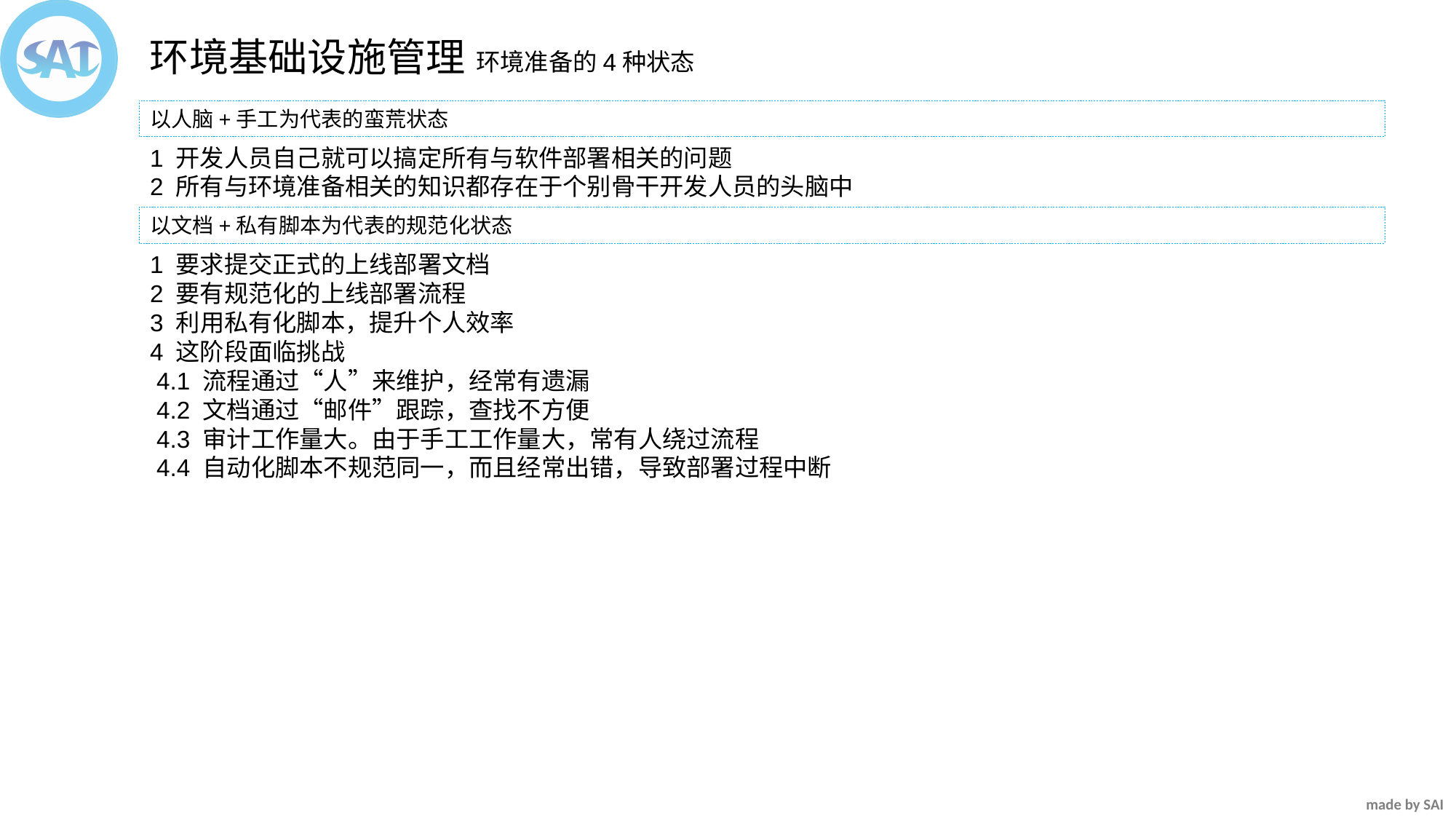

环境基础设施管理
环境准备的4种状态
以人脑+手工为代表的蛮荒状态
1 开发人员自己就可以搞定所有与软件部署相关的问题
2 所有与环境准备相关的知识都存在于个别骨干开发人员的头脑中
以文档+私有脚本为代表的规范化状态
1 要求提交正式的上线部署文档
2 要有规范化的上线部署流程
3 利用私有化脚本，提升个人效率
4 这阶段面临挑战
 4.1 流程通过“人”来维护，经常有遗漏
 4.2 文档通过“邮件”跟踪，查找不方便
 4.3 审计工作量大。由于手工工作量大，常有人绕过流程
 4.4 自动化脚本不规范同一，而且经常出错，导致部署过程中断